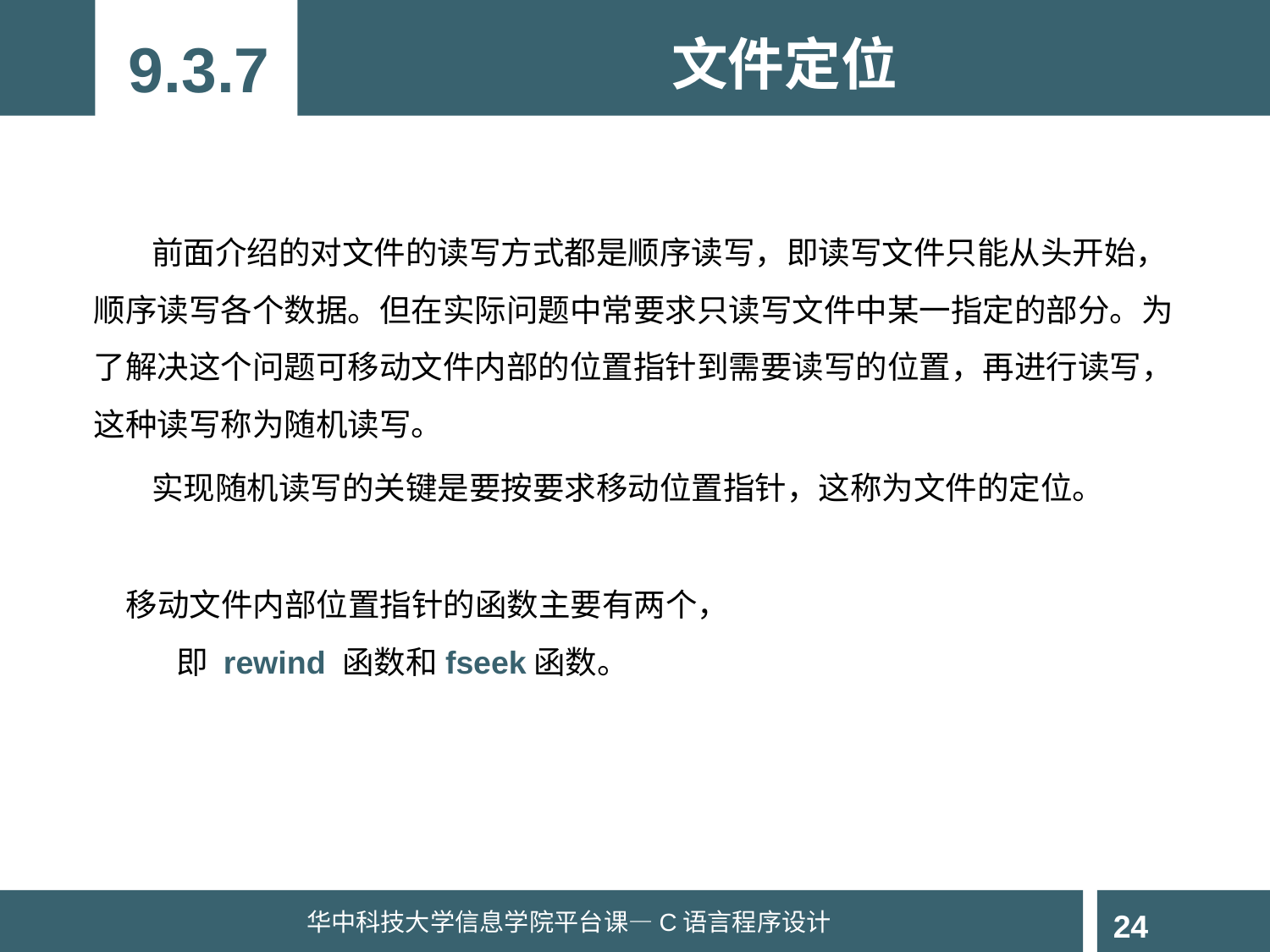

9.3.7
文件定位
       前面介绍的对文件的读写方式都是顺序读写，即读写文件只能从头开始，顺序读写各个数据。但在实际问题中常要求只读写文件中某一指定的部分。为了解决这个问题可移动文件内部的位置指针到需要读写的位置，再进行读写，这种读写称为随机读写。
       实现随机读写的关键是要按要求移动位置指针，这称为文件的定位。
移动文件内部位置指针的函数主要有两个，
      即 rewind 函数和fseek函数。